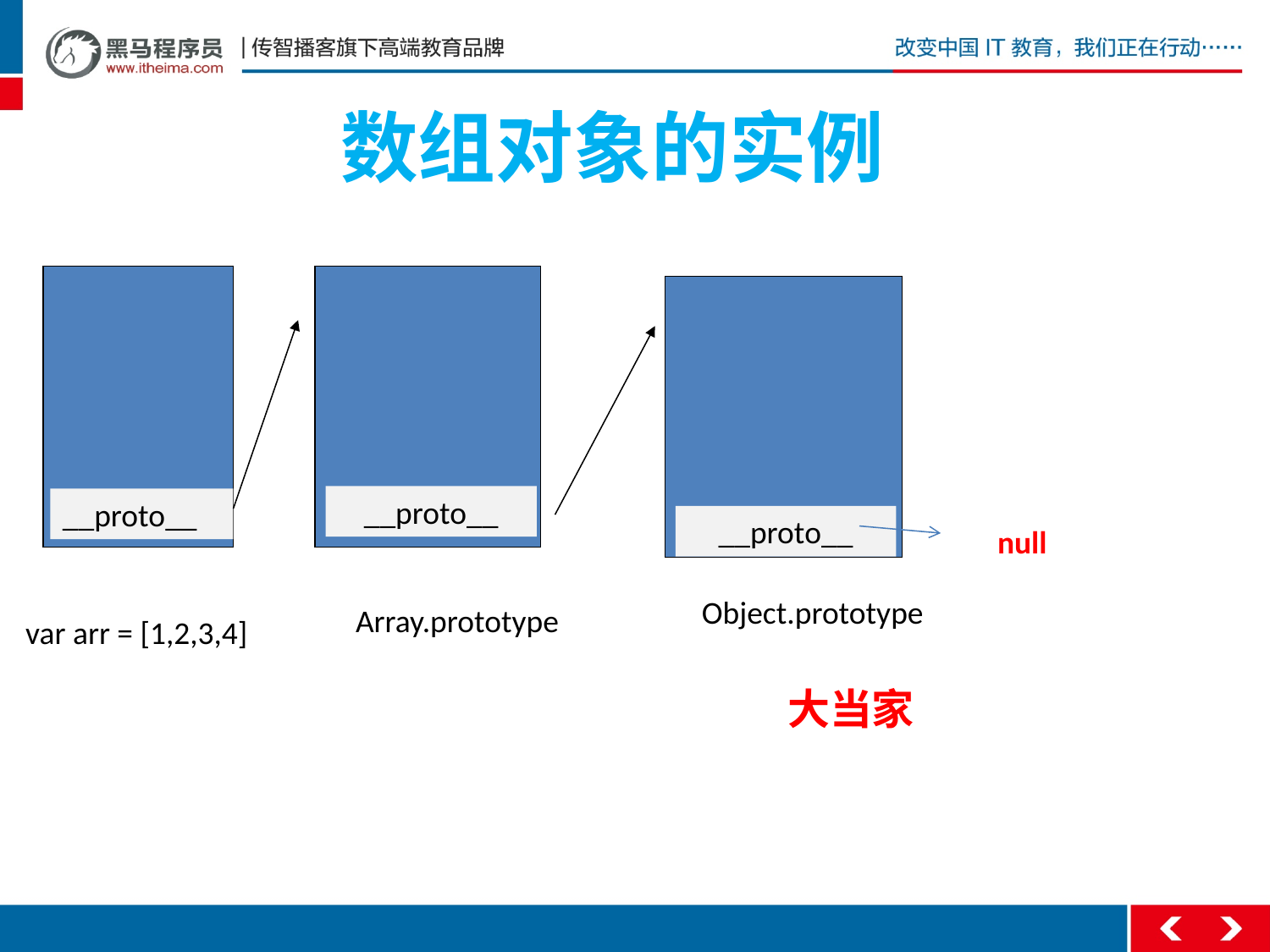

# 数组对象的实例

__proto__
__proto__
__proto__
null
Object.prototype
Array.prototype
var arr = [1,2,3,4]
大当家